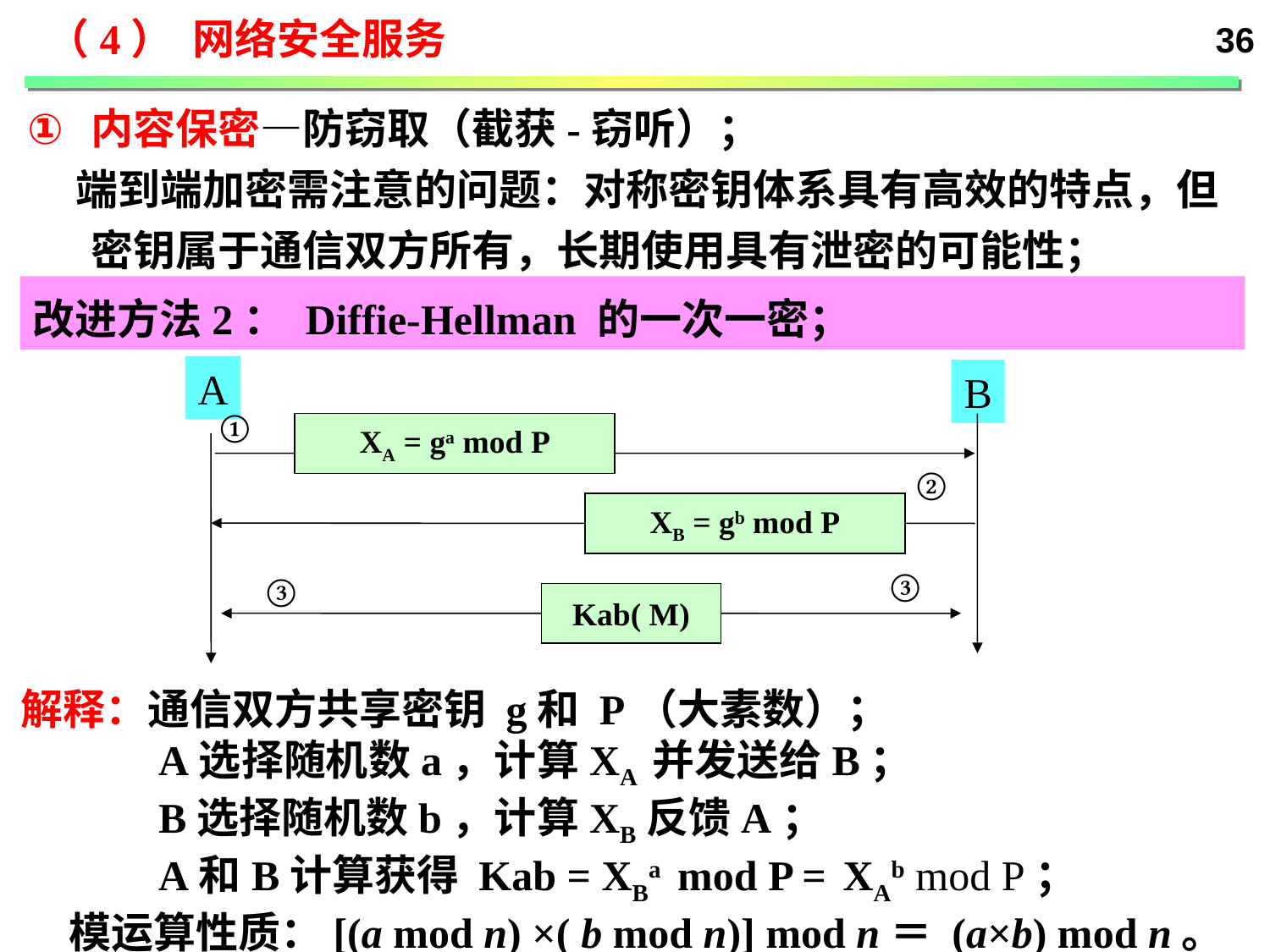

（4）  网络安全服务
36

内容保密—防窃取（截获-窃听）；
    端到端加密需注意的问题：对称密钥体系具有高效的特点，但密钥属于通信双方所有，长期使用具有泄密的可能性；
改进方法2： Diffie-Hellman 的一次一密；
A
B
①
XA = ga mod P

②
XB = gb mod P

③
③
Kab( M)

解释：通信双方共享密钥 g和 P（大素数）；
             A选择随机数a，计算XA 并发送给B；
             B选择随机数b，计算XB反馈A；
             A和B计算获得 Kab = XBa  mod P =  XAb mod P；
    模运算性质：[(a mod n) ×( b mod n)] mod n＝ (a×b) mod n。